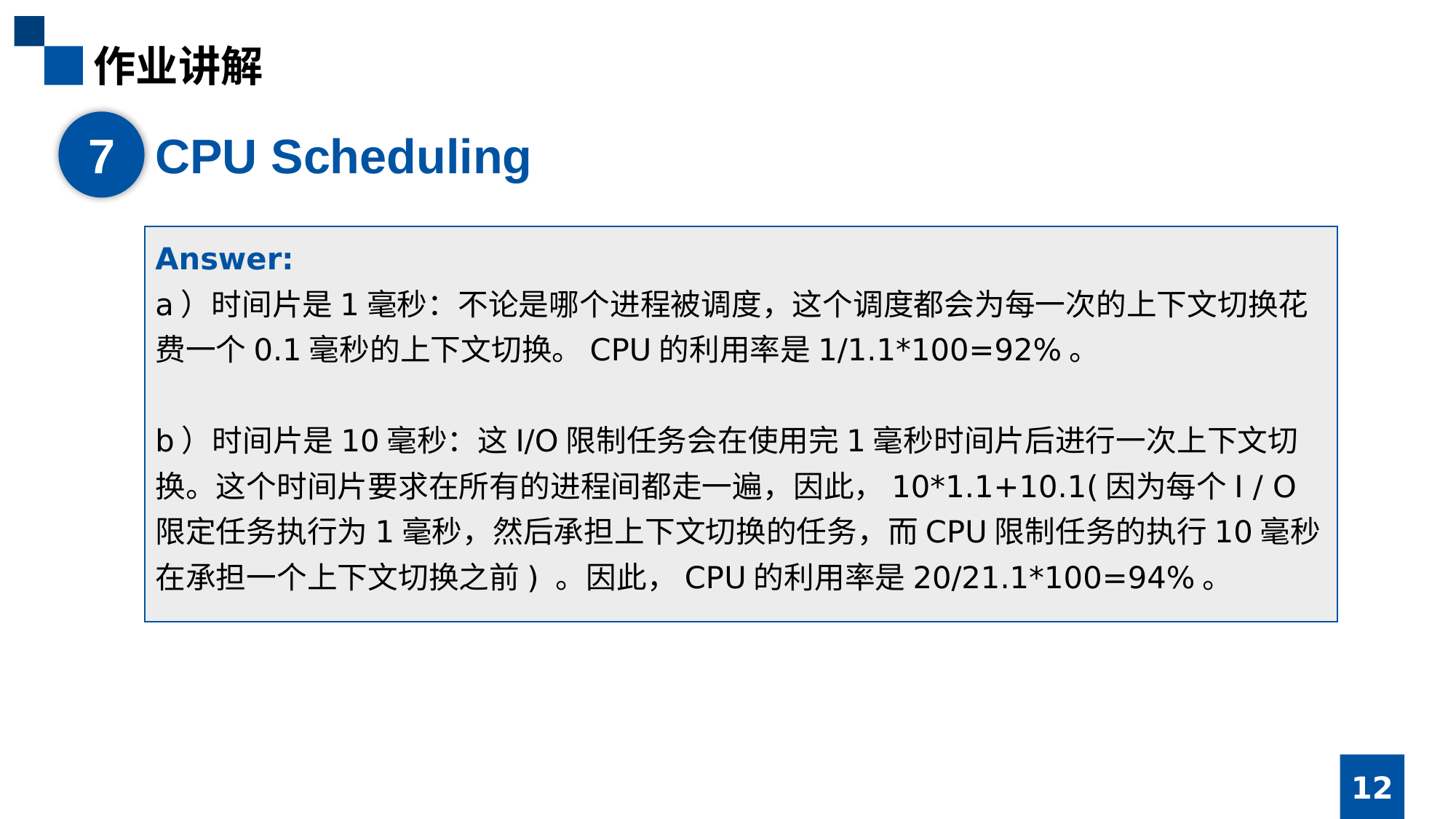

作业讲解
7
CPU Scheduling

Answer:
a）时间片是1毫秒：不论是哪个进程被调度，这个调度都会为每一次的上下文切换花费一个0.1毫秒的上下文切换。CPU的利用率是1/1.1*100=92%。

b）时间片是10毫秒：这I/O限制任务会在使用完1毫秒时间片后进行一次上下文切换。这个时间片要求在所有的进程间都走一遍，因此，10*1.1+10.1(因为每个I / O限定任务执行为1毫秒，然后承担上下文切换的任务，而CPU限制任务的执行10毫秒在承担一个上下文切换之前) 。因此，CPU的利用率是20/21.1*100=94%。

12